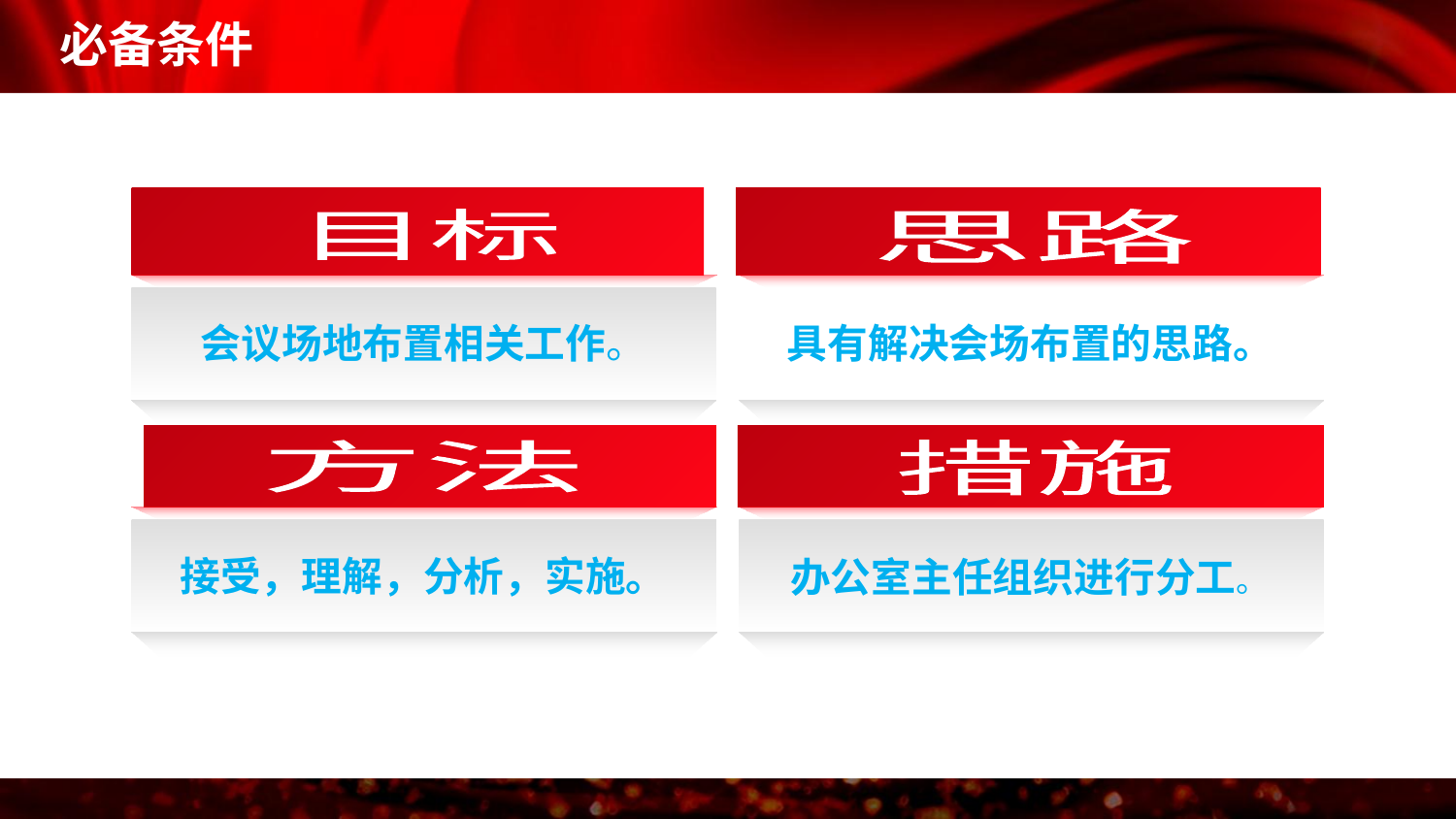

# 必备条件

目标

会议场地布置相关工作。

思路
具有解决会场布置的思路。

方法

接受，理解，分析，实施。

措施

办公室主任组织进行分工。